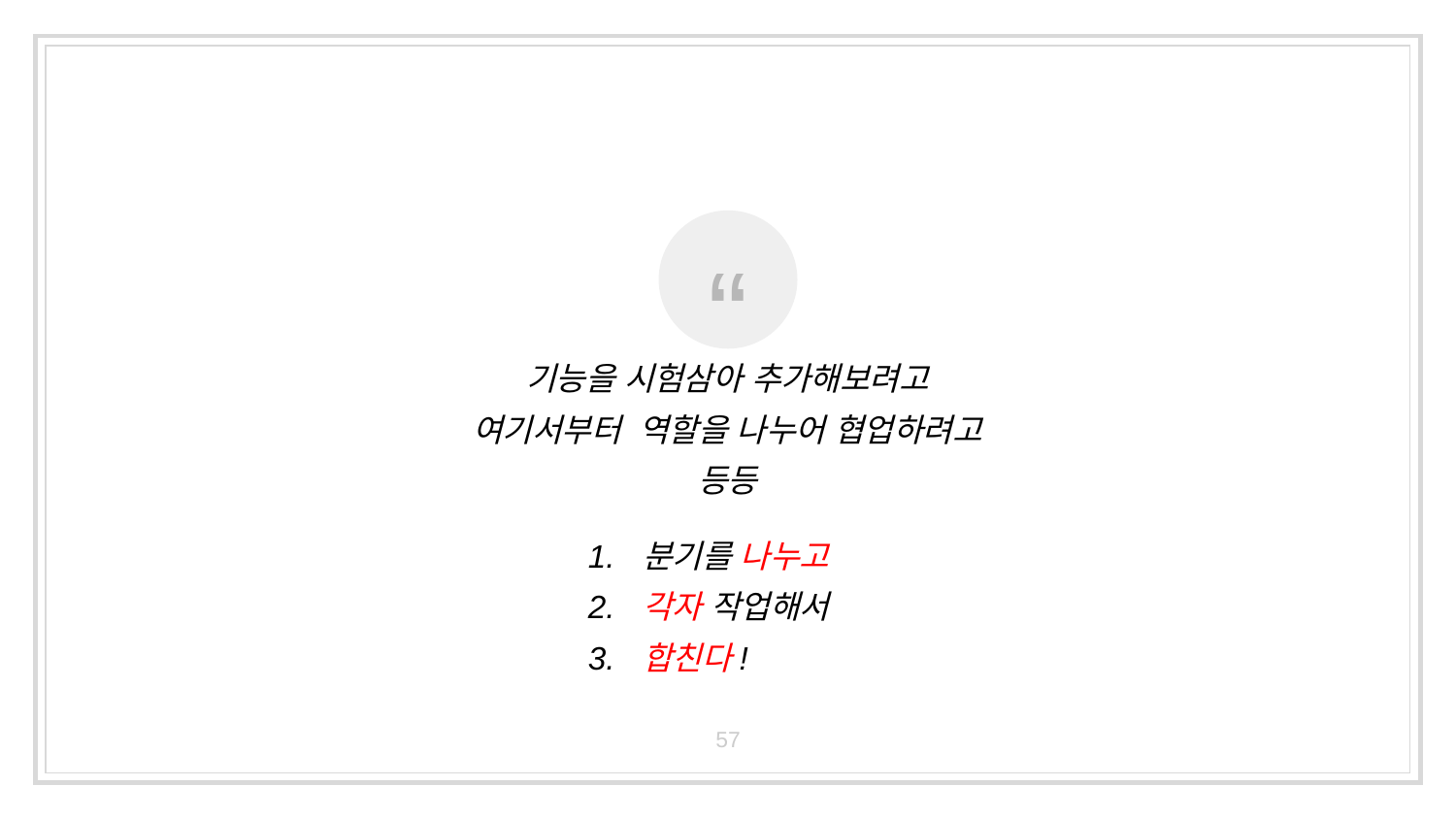

기능을 시험삼아 추가해보려고
여기서부터  역할을 나누어 협업하려고
등등
분기를 나누고
각자 작업해서
합친다!
57